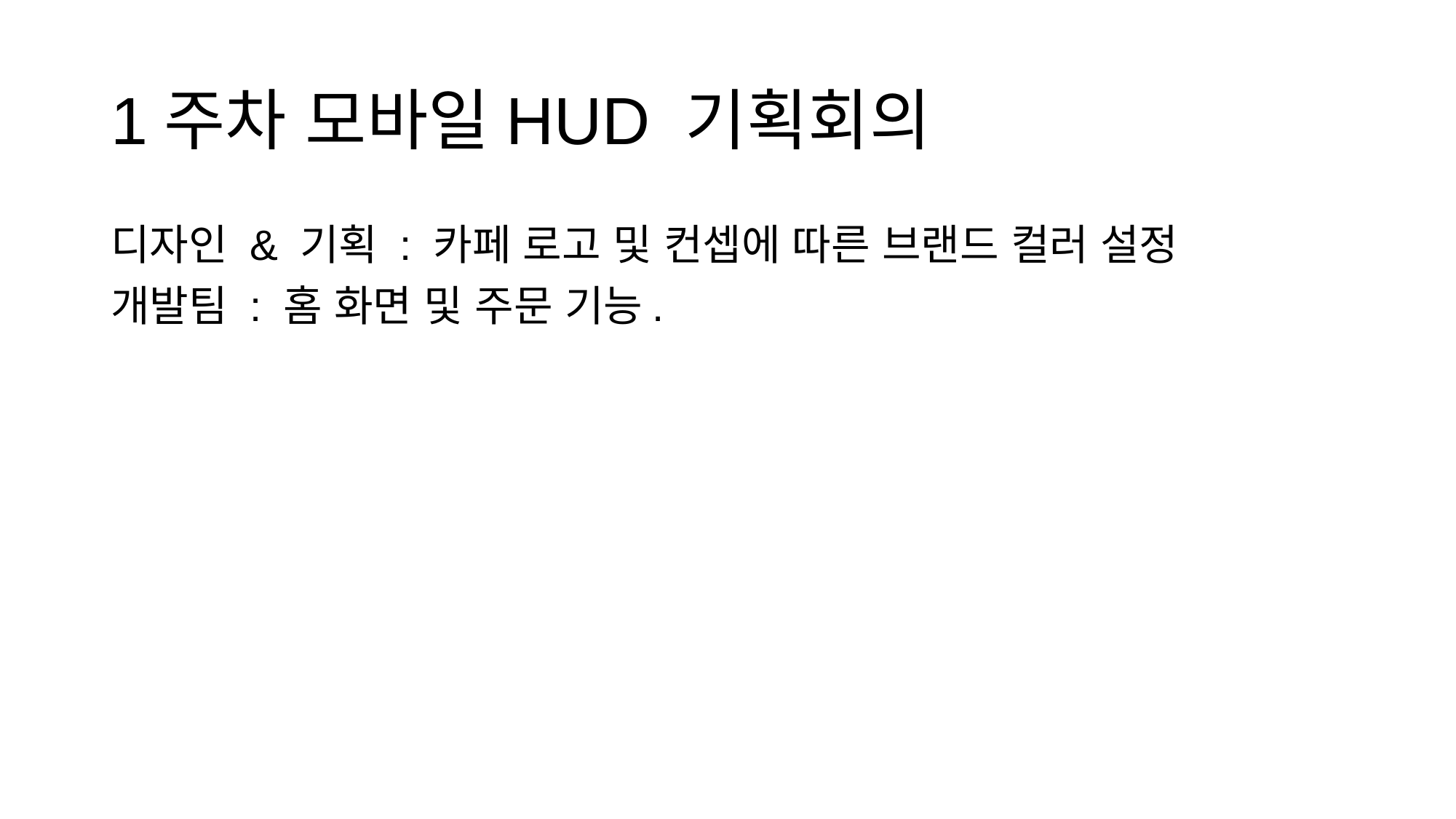

# 1주차 모바일HUD 기획회의
디자인 & 기획 : 카페 로고 및 컨셉에 따른 브랜드 컬러 설정
개발팀 : 홈 화면 및 주문 기능.